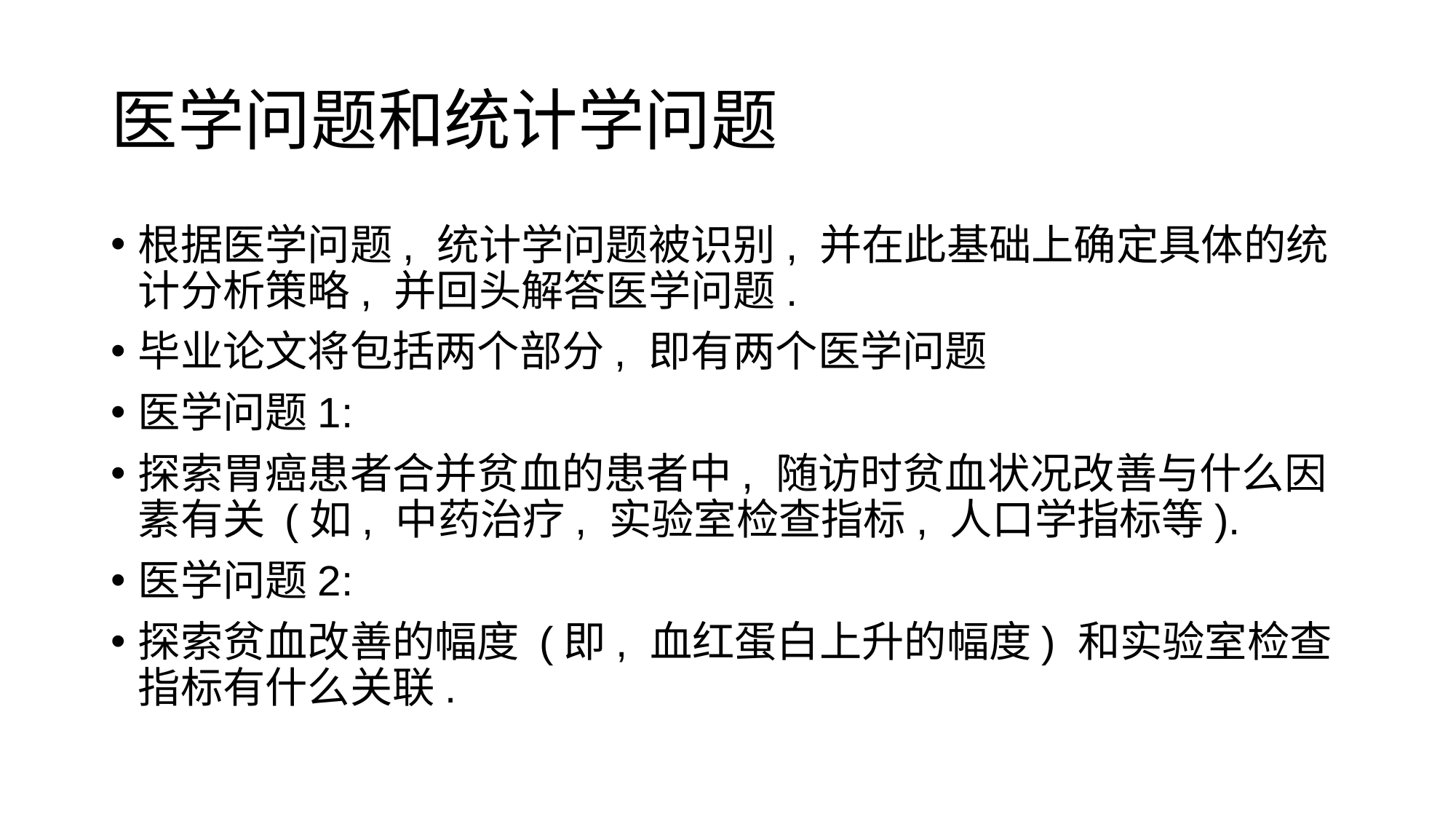

# 医学问题和统计学问题
根据医学问题, 统计学问题被识别, 并在此基础上确定具体的统计分析策略, 并回头解答医学问题.
毕业论文将包括两个部分, 即有两个医学问题
医学问题1:
探索胃癌患者合并贫血的患者中, 随访时贫血状况改善与什么因素有关 (如, 中药治疗, 实验室检查指标, 人口学指标等).
医学问题2:
探索贫血改善的幅度 (即, 血红蛋白上升的幅度) 和实验室检查指标有什么关联.